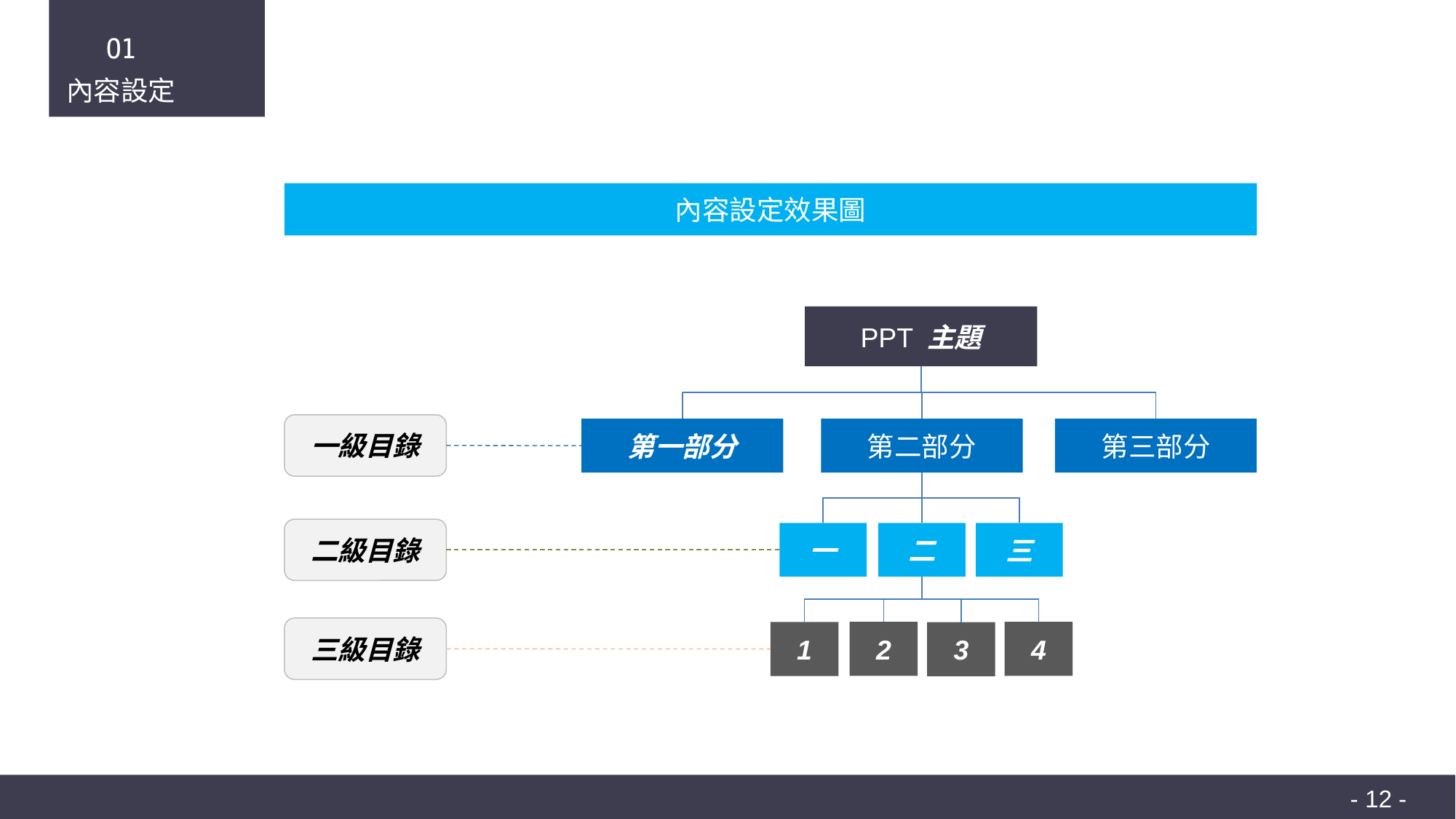

01
內容設定
內容設定效果圖
PPT 主題
一級目錄
第一部分
第二部分
第三部分
二級目錄
一
二
三
三級目錄
2
4
1
3